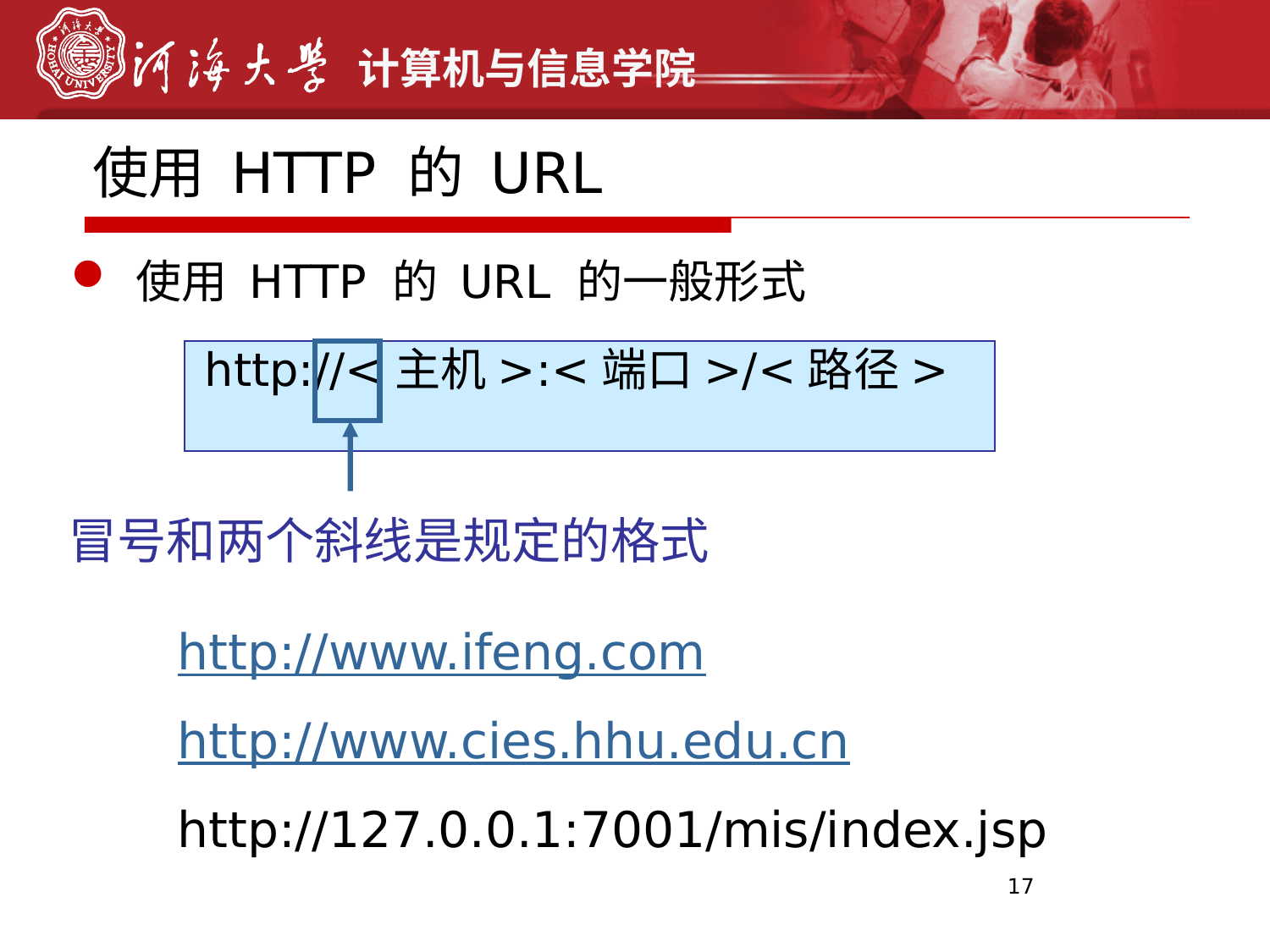

# 使用 HTTP 的 URL
使用 HTTP 的 URL 的一般形式
        http://<主机>:<端口>/<路径>

冒号和两个斜线是规定的格式
http://www.ifeng.com
http://www.cies.hhu.edu.cn
http://127.0.0.1:7001/mis/index.jsp
17